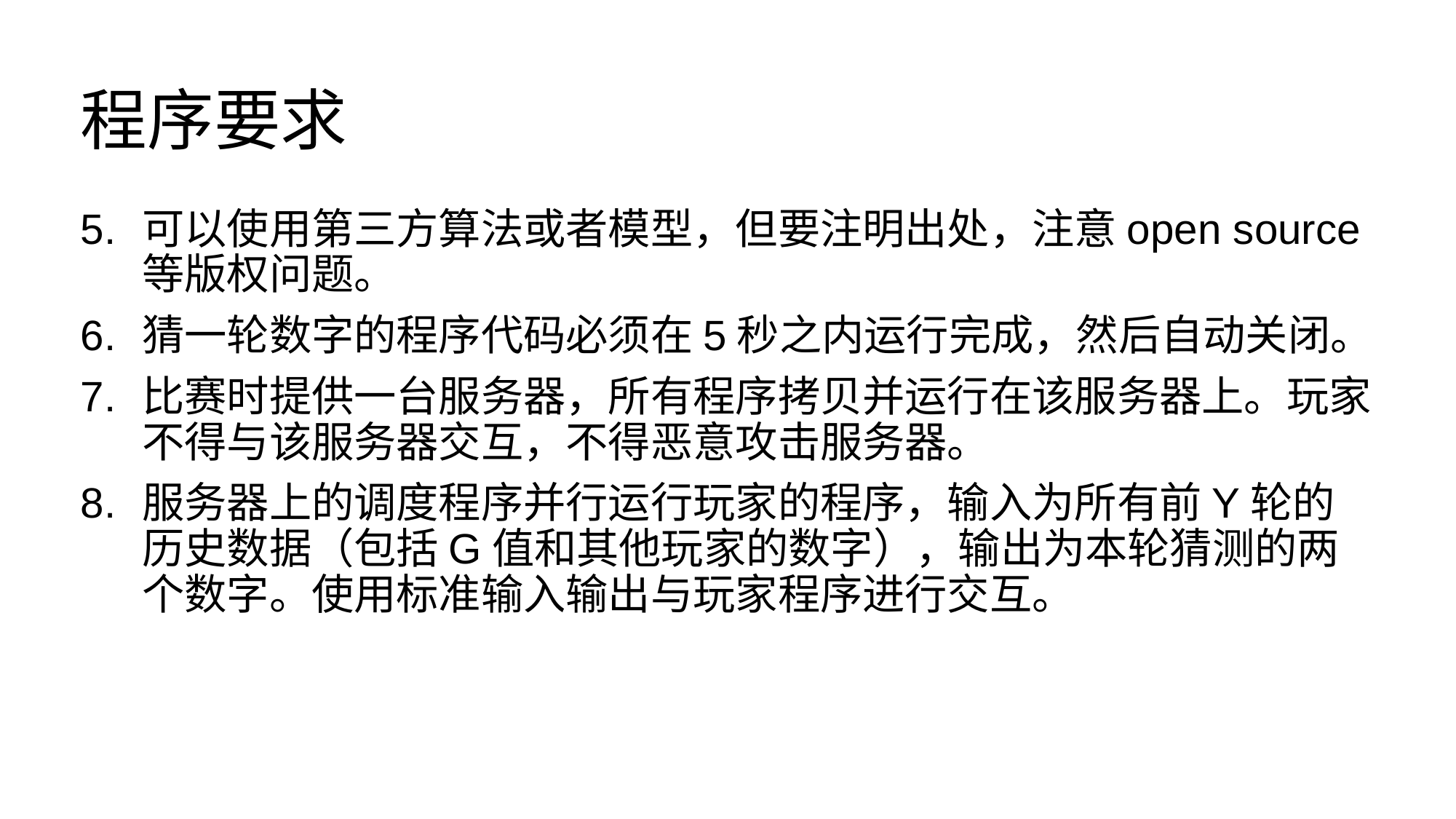

# 程序要求
可以使用第三方算法或者模型，但要注明出处，注意open source等版权问题。
猜一轮数字的程序代码必须在5秒之内运行完成，然后自动关闭。
比赛时提供一台服务器，所有程序拷贝并运行在该服务器上。玩家不得与该服务器交互，不得恶意攻击服务器。
服务器上的调度程序并行运行玩家的程序，输入为所有前Y轮的历史数据（包括G值和其他玩家的数字），输出为本轮猜测的两个数字。使用标准输入输出与玩家程序进行交互。